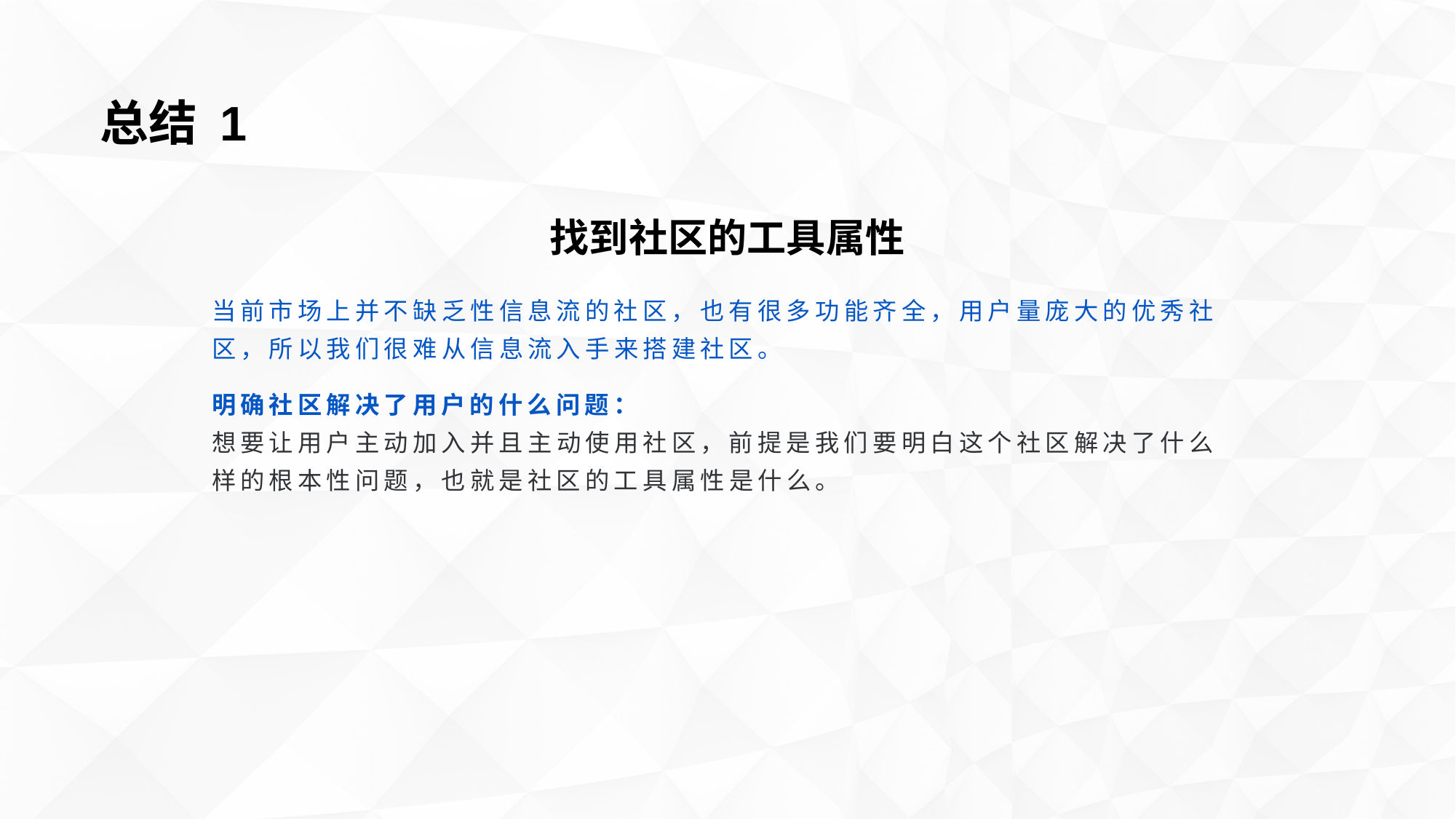

总结 1
找到社区的工具属性
当前市场上并不缺乏性信息流的社区，也有很多功能齐全，用户量庞大的优秀社区，所以我们很难从信息流入手来搭建社区。

明确社区解决了用户的什么问题：
想要让用户主动加入并且主动使用社区，前提是我们要明白这个社区解决了什么样的根本性问题，也就是社区的工具属性是什么。